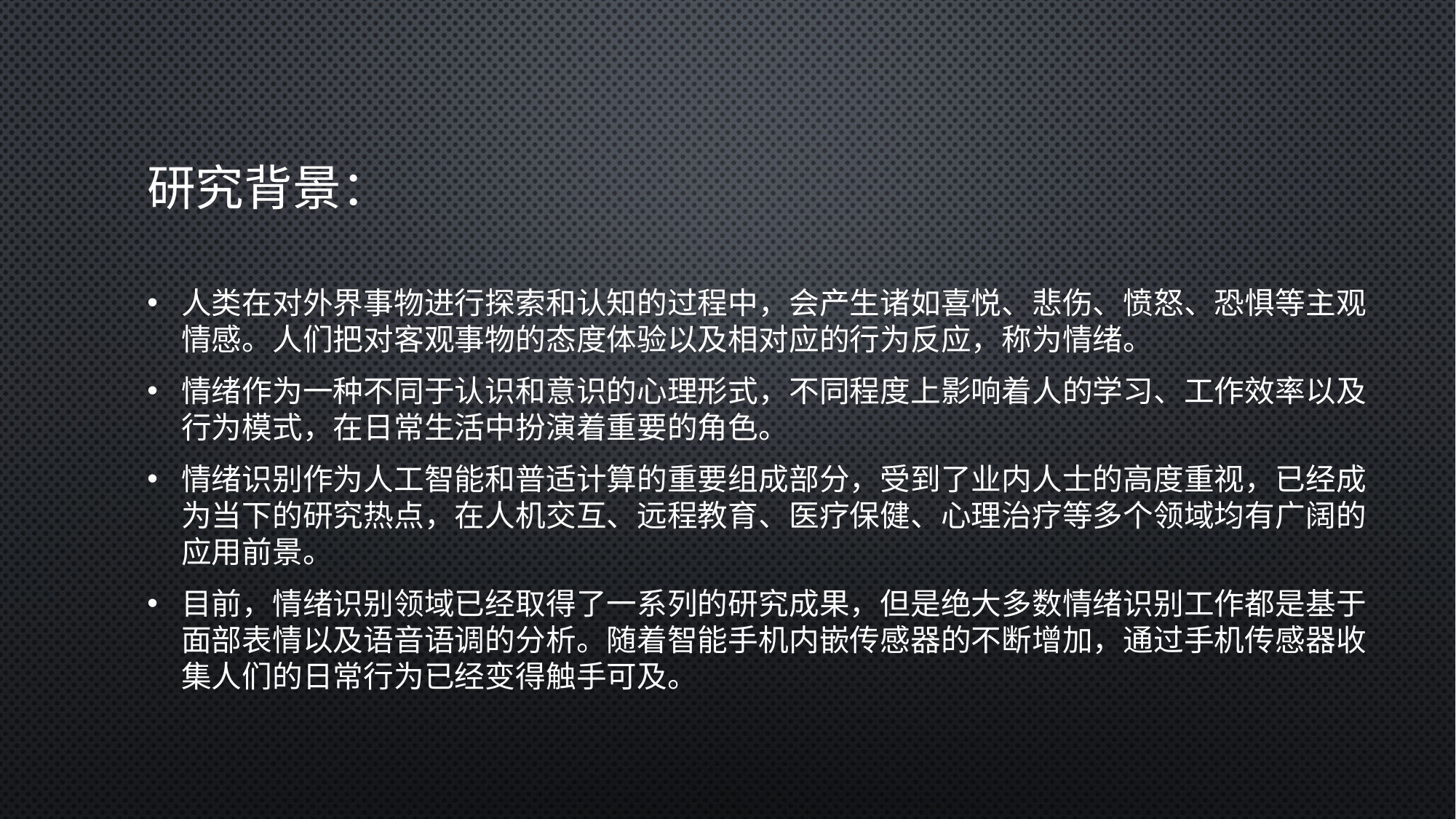

# 研究背景：
人类在对外界事物进行探索和认知的过程中，会产生诸如喜悦、悲伤、愤怒、恐惧等主观情感。人们把对客观事物的态度体验以及相对应的行为反应，称为情绪。
情绪作为一种不同于认识和意识的心理形式，不同程度上影响着人的学习、工作效率以及行为模式，在日常生活中扮演着重要的角色。
情绪识别作为人工智能和普适计算的重要组成部分，受到了业内人士的高度重视，已经成为当下的研究热点，在人机交互、远程教育、医疗保健、心理治疗等多个领域均有广阔的应用前景。
目前，情绪识别领域已经取得了一系列的研究成果，但是绝大多数情绪识别工作都是基于面部表情以及语音语调的分析。随着智能手机内嵌传感器的不断增加，通过手机传感器收集人们的日常行为已经变得触手可及。